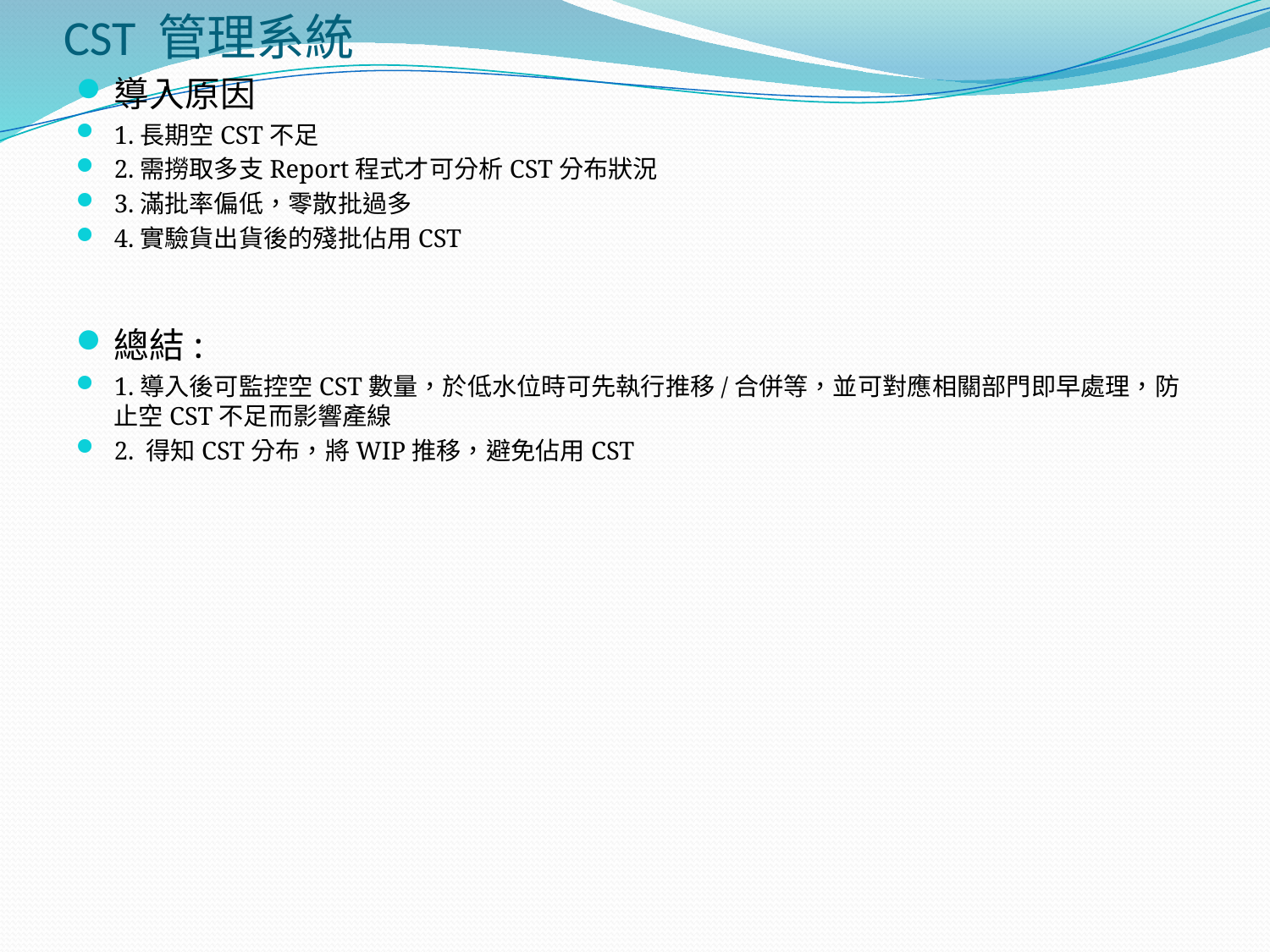

# CST 管理系統
導入原因
1.長期空CST不足
2.需撈取多支Report程式才可分析CST分布狀況
3.滿批率偏低，零散批過多
4.實驗貨出貨後的殘批佔用CST

總結:
1.導入後可監控空CST數量，於低水位時可先執行推移/合併等，並可對應相關部門即早處理，防止空CST不足而影響產線
2. 得知CST分布，將WIP推移，避免佔用CST